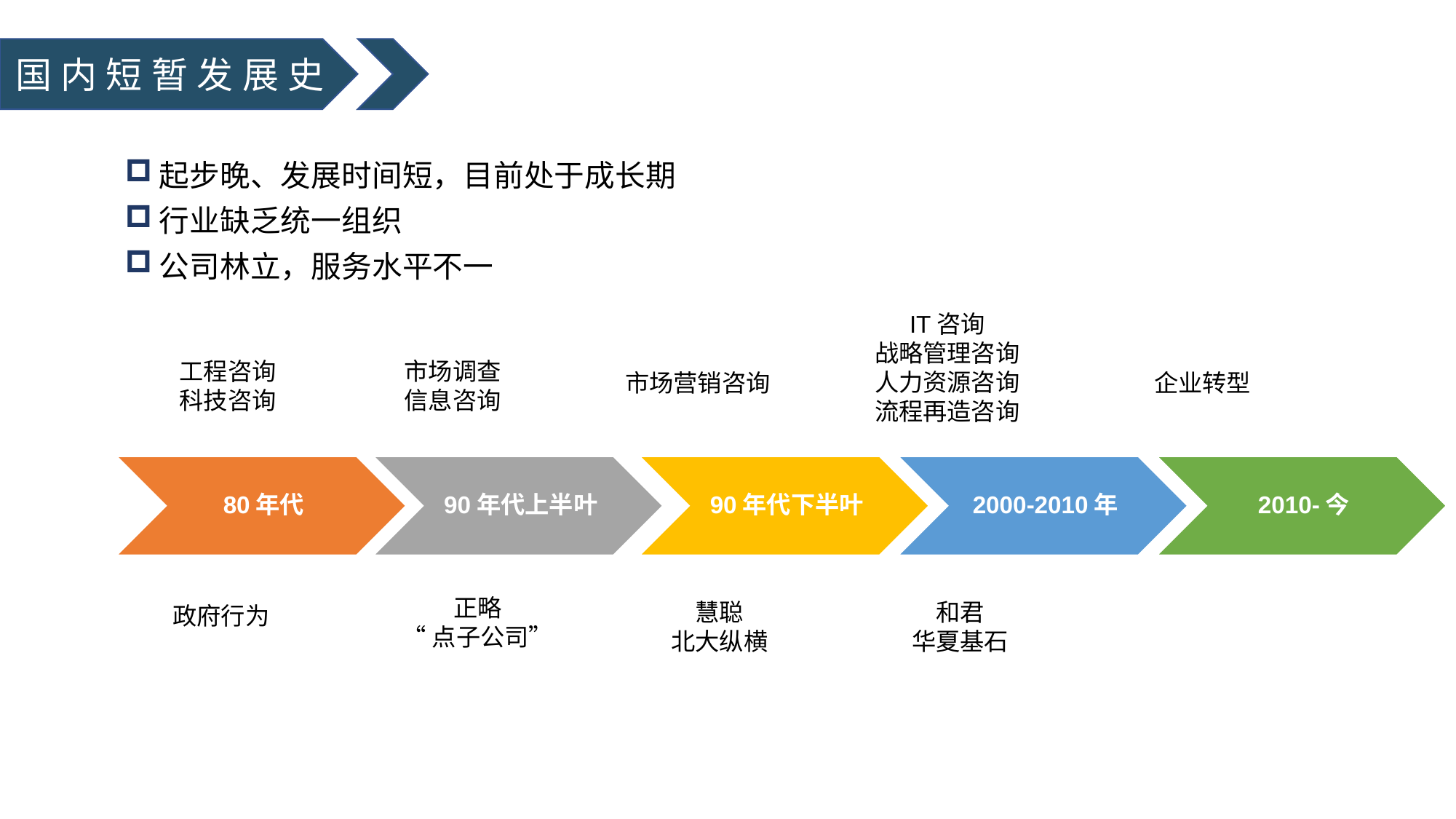

国内短暂发展史

起步晚、发展时间短，目前处于成长期
行业缺乏统一组织
公司林立，服务水平不一
IT咨询
战略管理咨询
人力资源咨询
流程再造咨询
工程咨询
科技咨询
市场调查
信息咨询
市场营销咨询
企业转型
80年代
90年代上半叶
90年代下半叶
2000-2010年
2010-今
正略
“点子公司”
和君
华夏基石
慧聪
北大纵横
政府行为